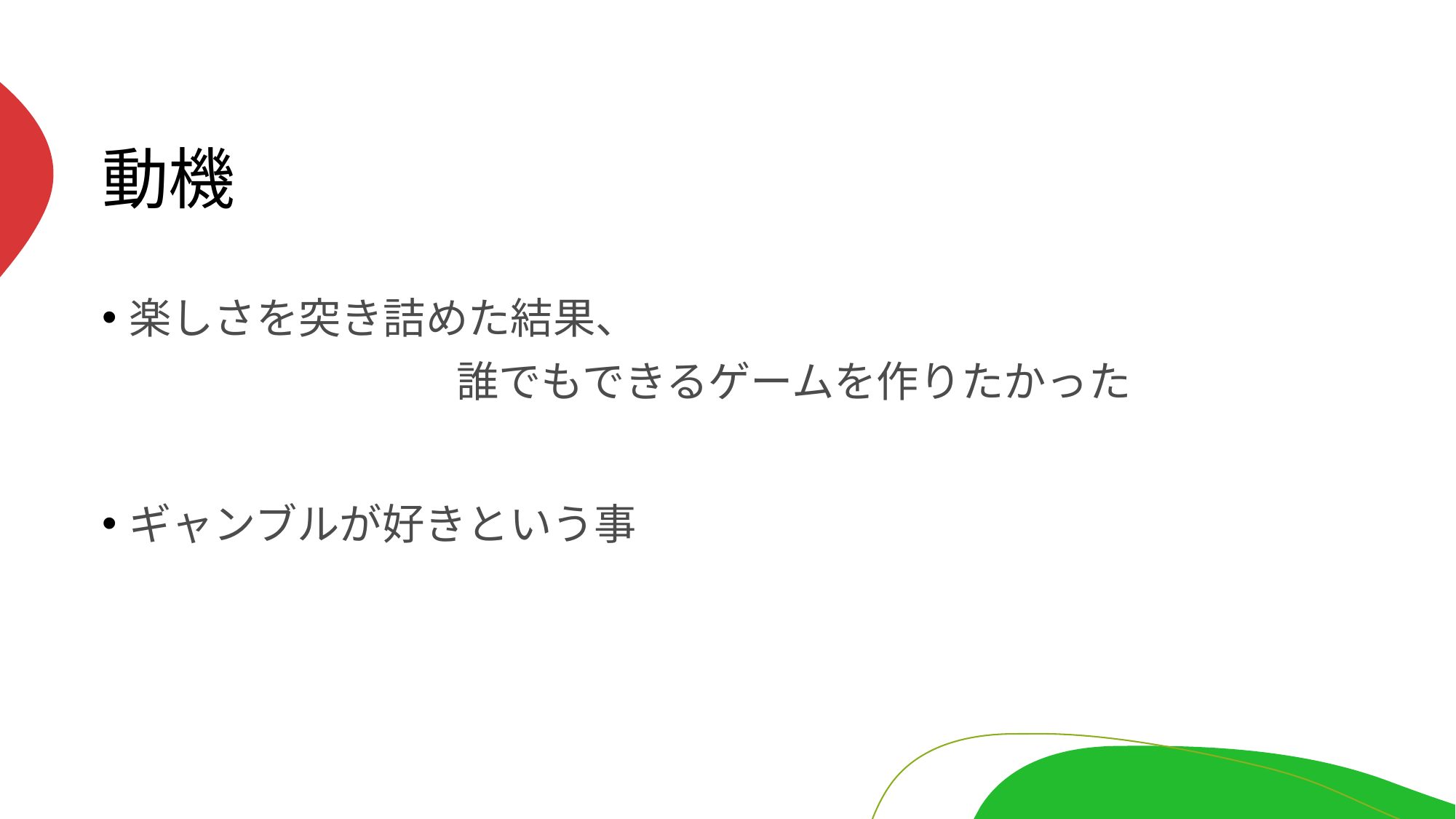

# 動機
楽しさを突き詰めた結果、										誰でもできるゲームを作りたかった
ギャンブルが好きという事